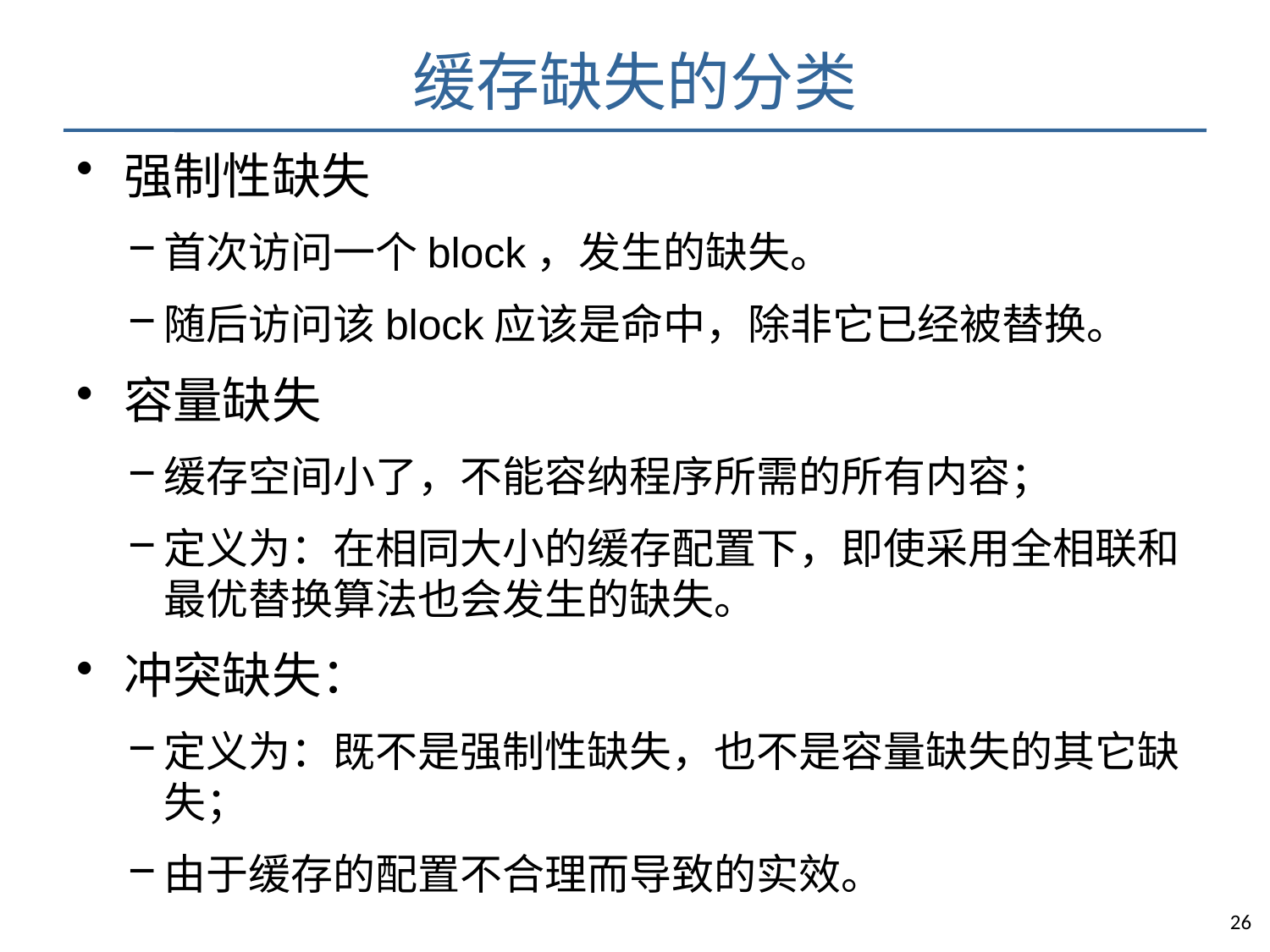

# 缓存缺失的分类
强制性缺失
首次访问一个block，发生的缺失。
随后访问该block应该是命中，除非它已经被替换。
容量缺失
缓存空间小了，不能容纳程序所需的所有内容；
定义为：在相同大小的缓存配置下，即使采用全相联和最优替换算法也会发生的缺失。
冲突缺失：
定义为：既不是强制性缺失，也不是容量缺失的其它缺失；
由于缓存的配置不合理而导致的实效。
26